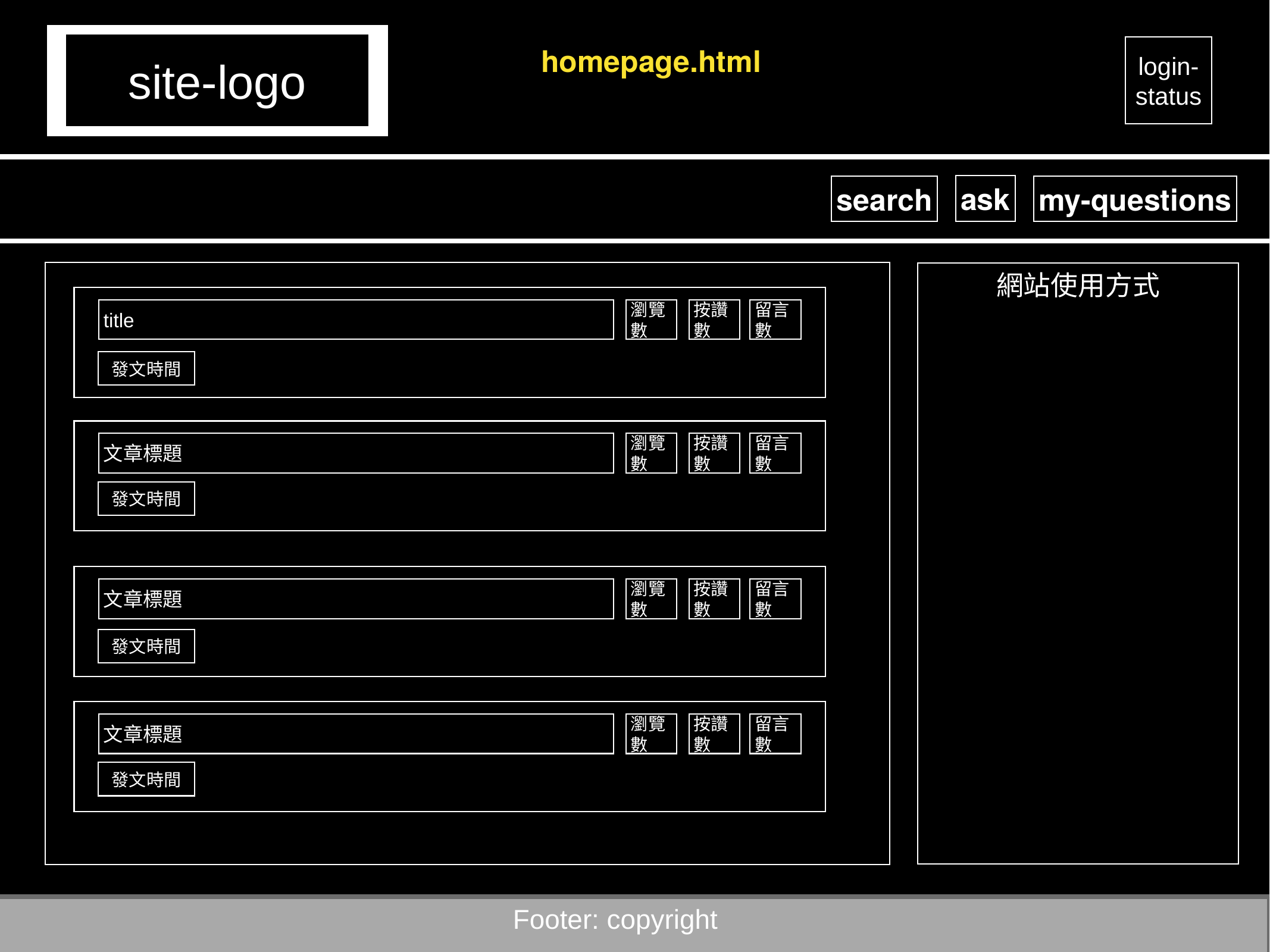

site-logo

login-status
homepage.html

ask
search
my-questions

網站使用方式

title
瀏覽數
按讚數
留言數
發文時間

文章標題
瀏覽數
按讚數
留言數
發文時間

文章標題
瀏覽數
按讚數
留言數
發文時間

文章標題
瀏覽數
按讚數
留言數
發文時間
Footer: copyright